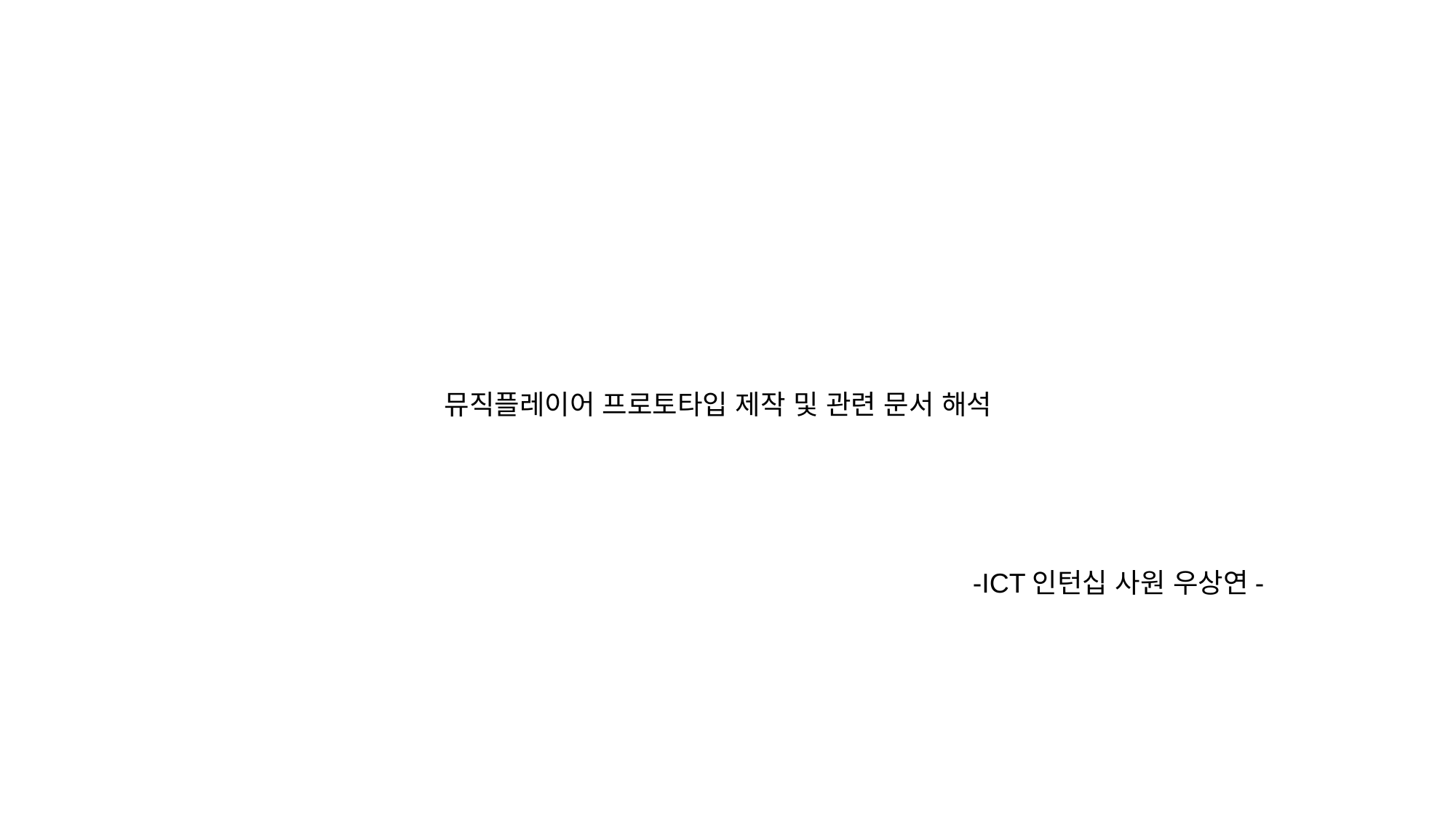

뮤직플레이어 프로토타입 제작 및 관련 문서 해석

-ICT인턴십 사원 우상연-